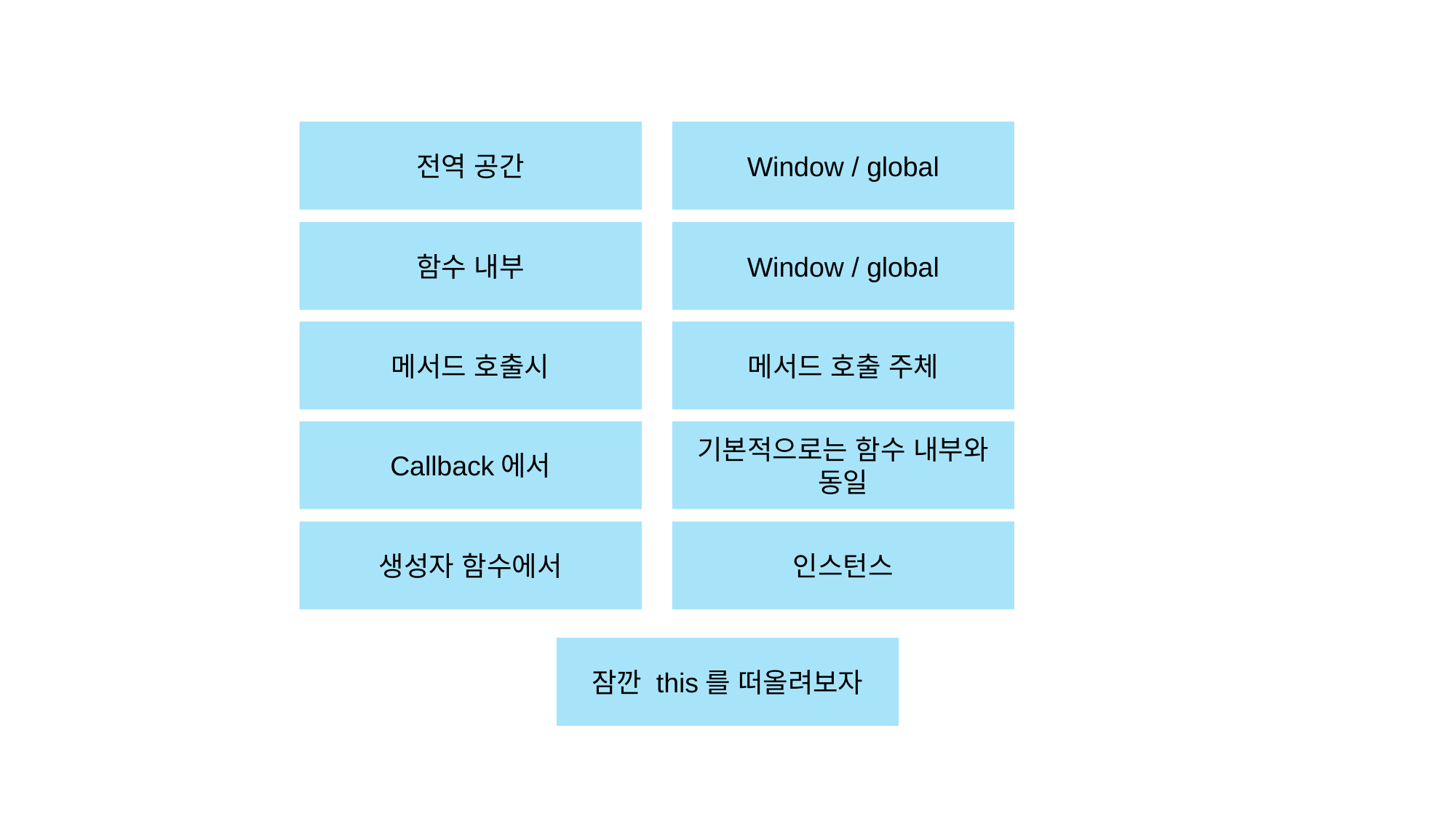

전역 공간
Window / global
함수 내부
Window / global
메서드 호출시
메서드 호출 주체
Callback에서
기본적으로는 함수 내부와 동일
생성자 함수에서
인스턴스
잠깐 this를 떠올려보자